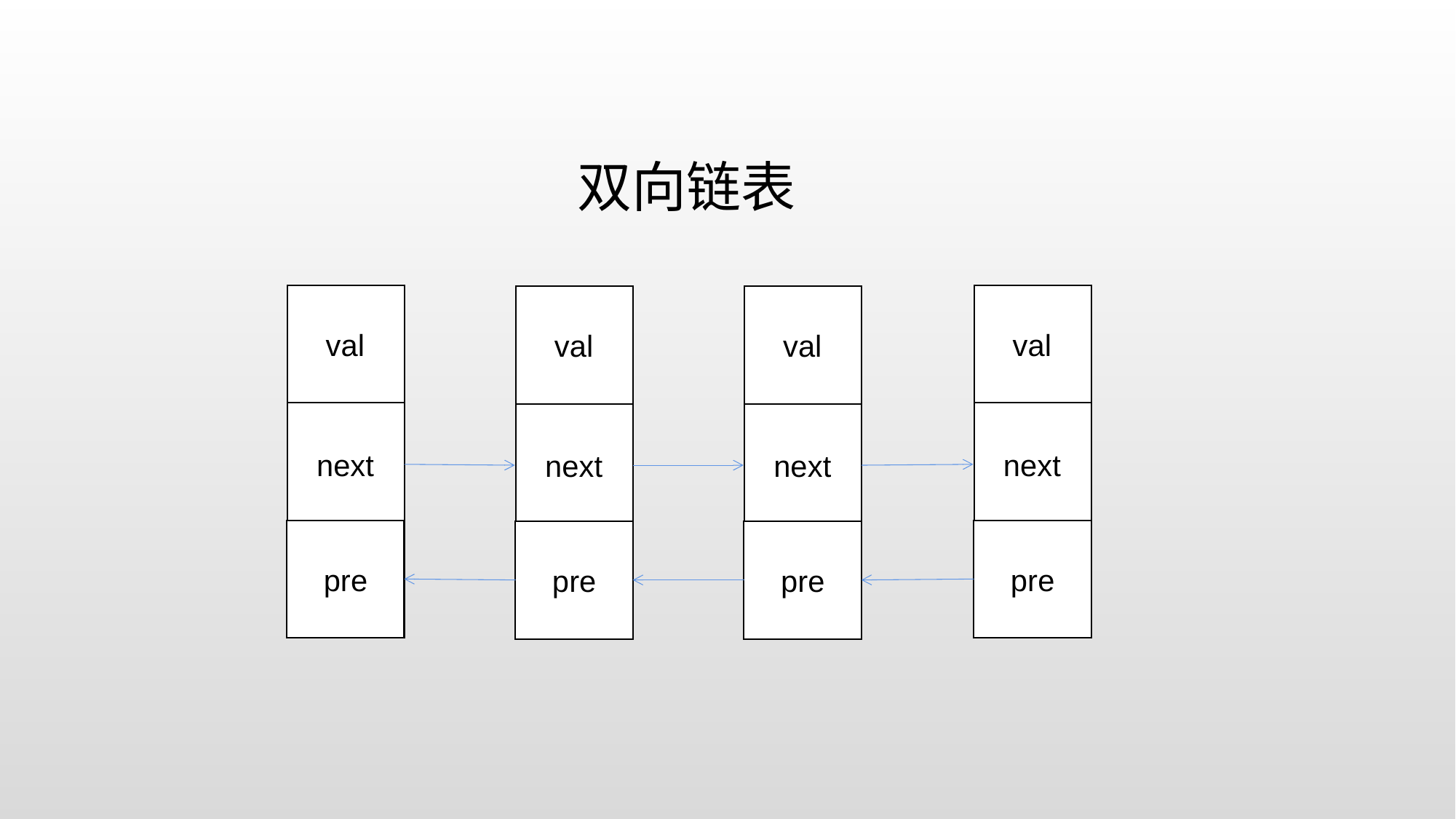

双向链表

val
next

pre

val
next

pre

val
next

pre

val
next

pre
val
val
next
next